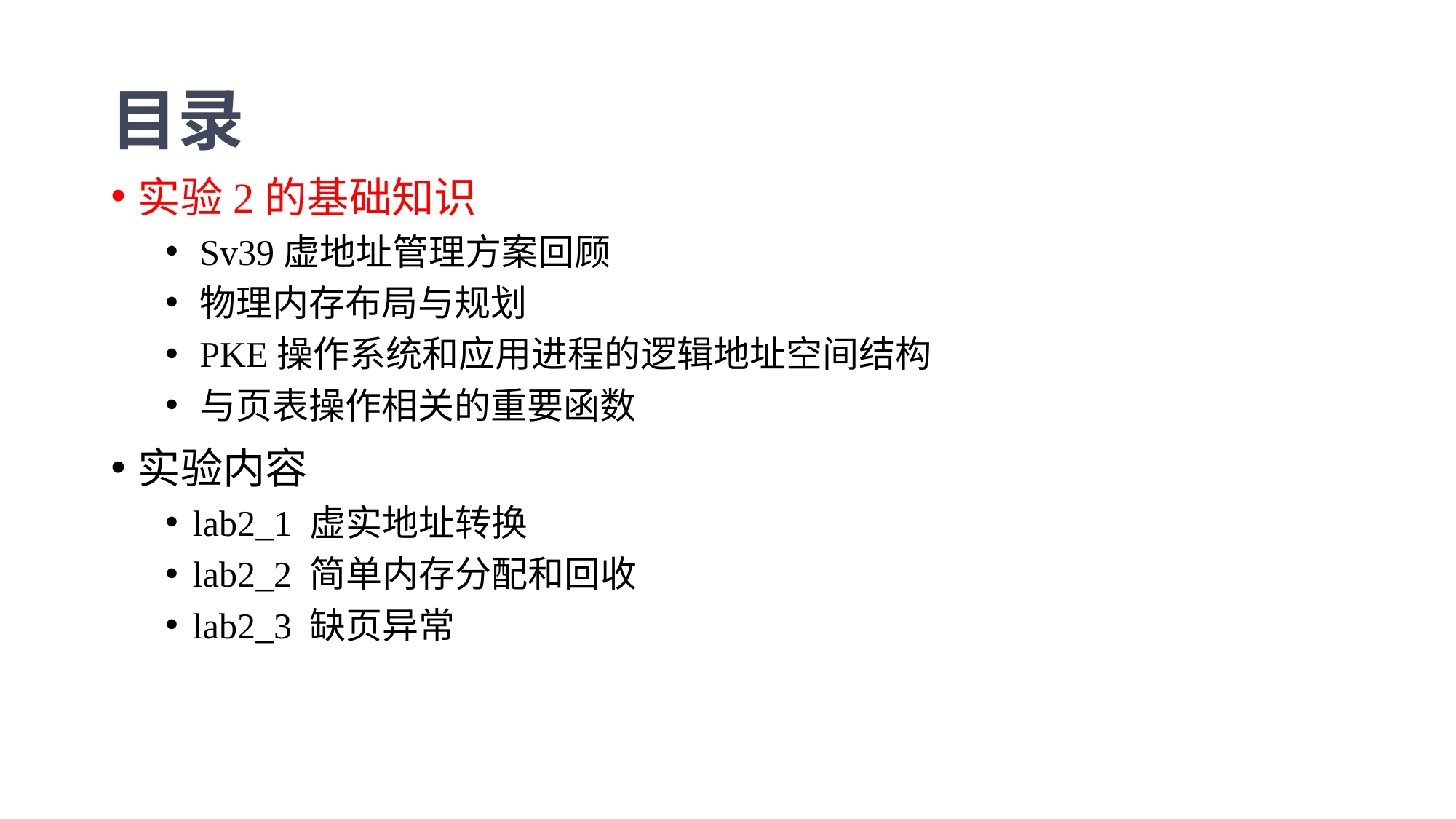

# 目录
实验2的基础知识
Sv39虚地址管理方案回顾
物理内存布局与规划
PKE操作系统和应用进程的逻辑地址空间结构
与页表操作相关的重要函数
实验内容
lab2_1 虚实地址转换
lab2_2 简单内存分配和回收
lab2_3 缺页异常